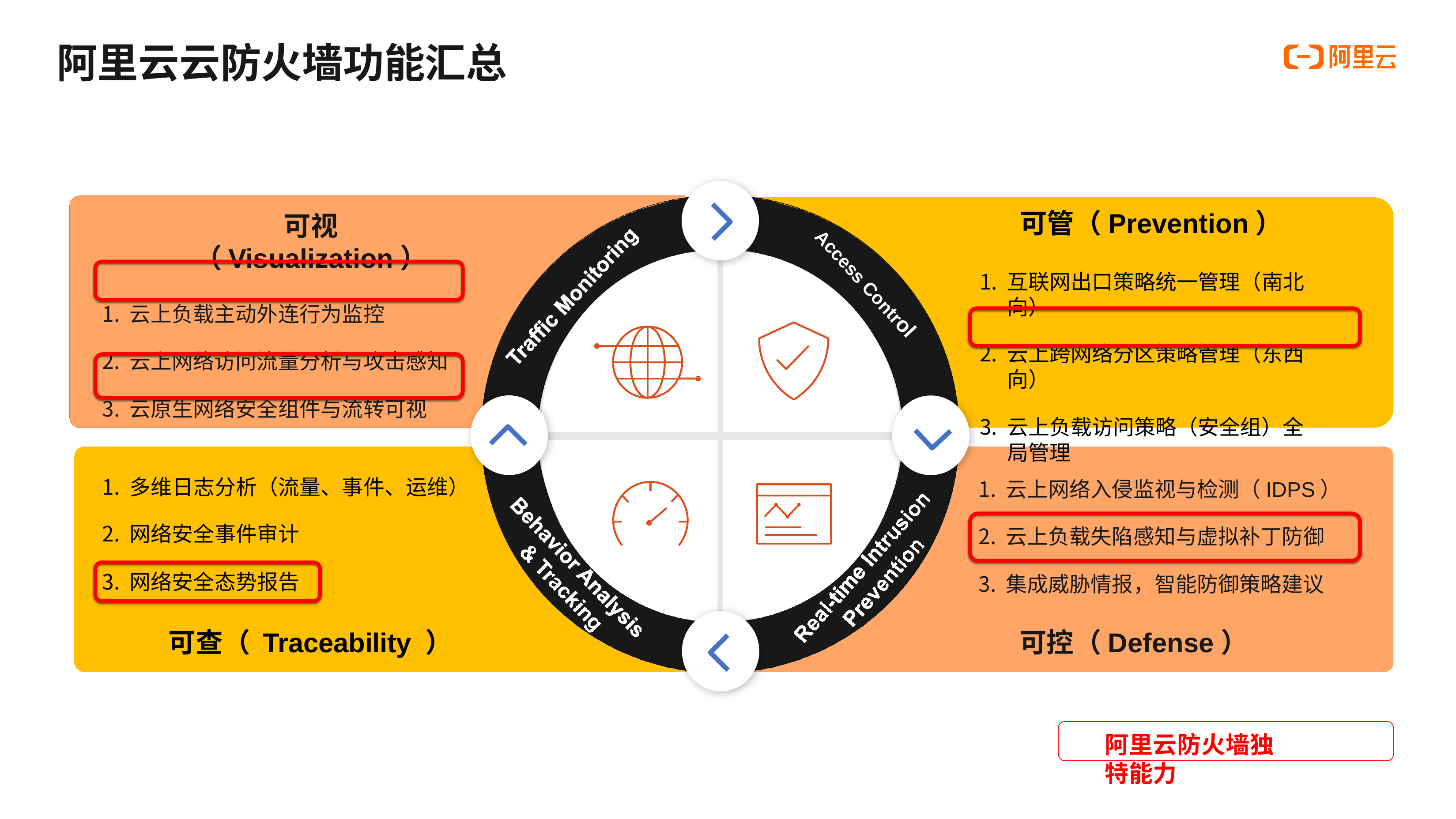

# 阿里云云防火墙功能汇总

可管（Prevention）
互联网出口策略统一管理（南北向）
云上跨网络分区策略管理（东西向）
云上负载访问策略（安全组）全局管理
可视（Visualization）
云上负载主动外连行为监控
云上网络访问流量分析与攻击感知
云原生网络安全组件与流转可视

Access Control

多维日志分析（流量、事件、运维）
网络安全事件审计
网络安全态势报告

可查（ Traceability ）
云上网络入侵监视与检测（IDPS）
云上负载失陷感知与虚拟补丁防御
集成威胁情报，智能防御策略建议

可控（Defense）

阿里云防火墙独特能力